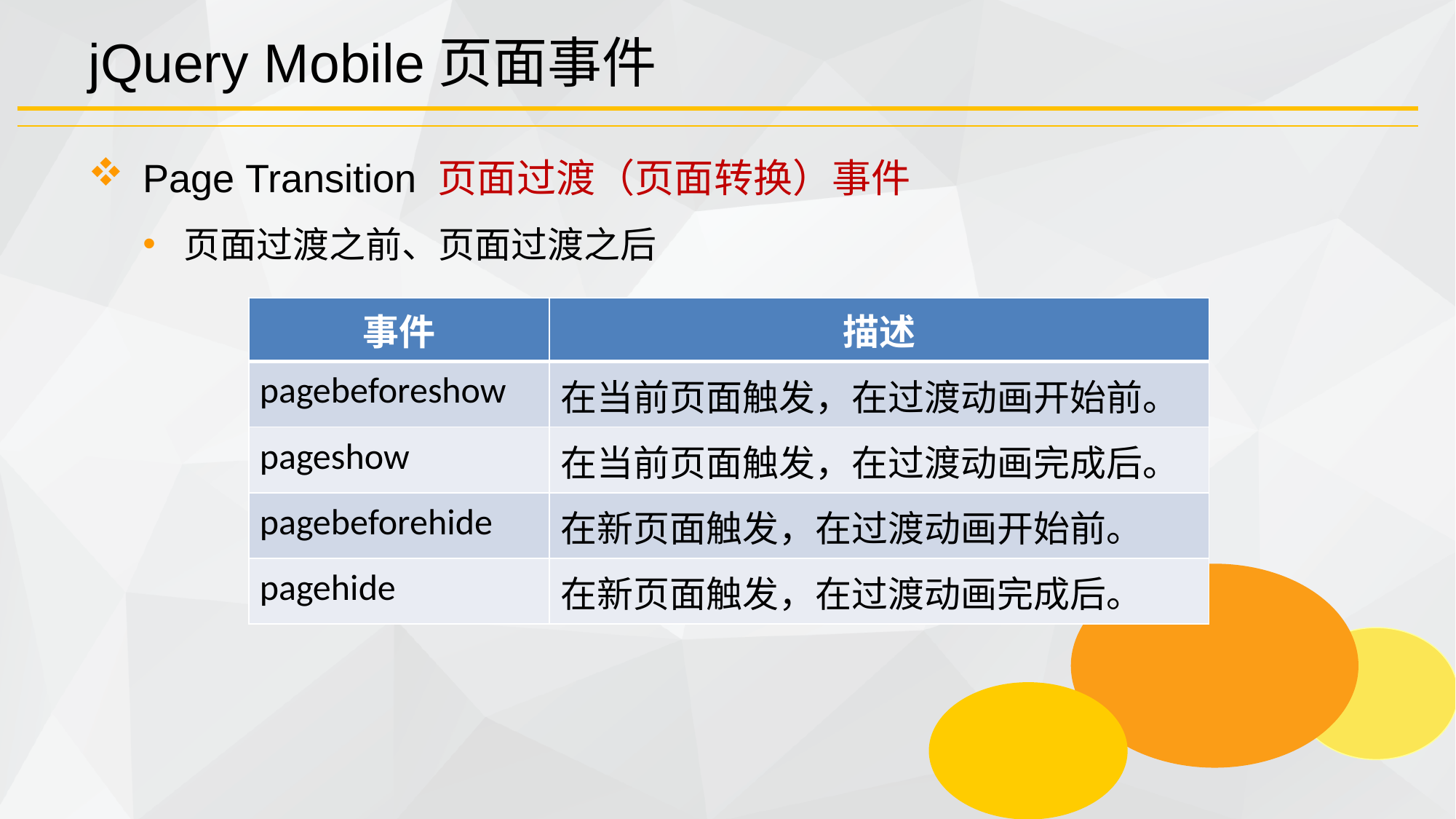

# jQuery Mobile页面事件
Page Transition 页面过渡（页面转换）事件
页面过渡之前、页面过渡之后

| 事件 | 描述 |
| --- | --- |
| pagebeforeshow | 在当前页面触发，在过渡动画开始前。 |
| pageshow | 在当前页面触发，在过渡动画完成后。 |
| pagebeforehide | 在新页面触发，在过渡动画开始前。 |
| pagehide | 在新页面触发，在过渡动画完成后。 |